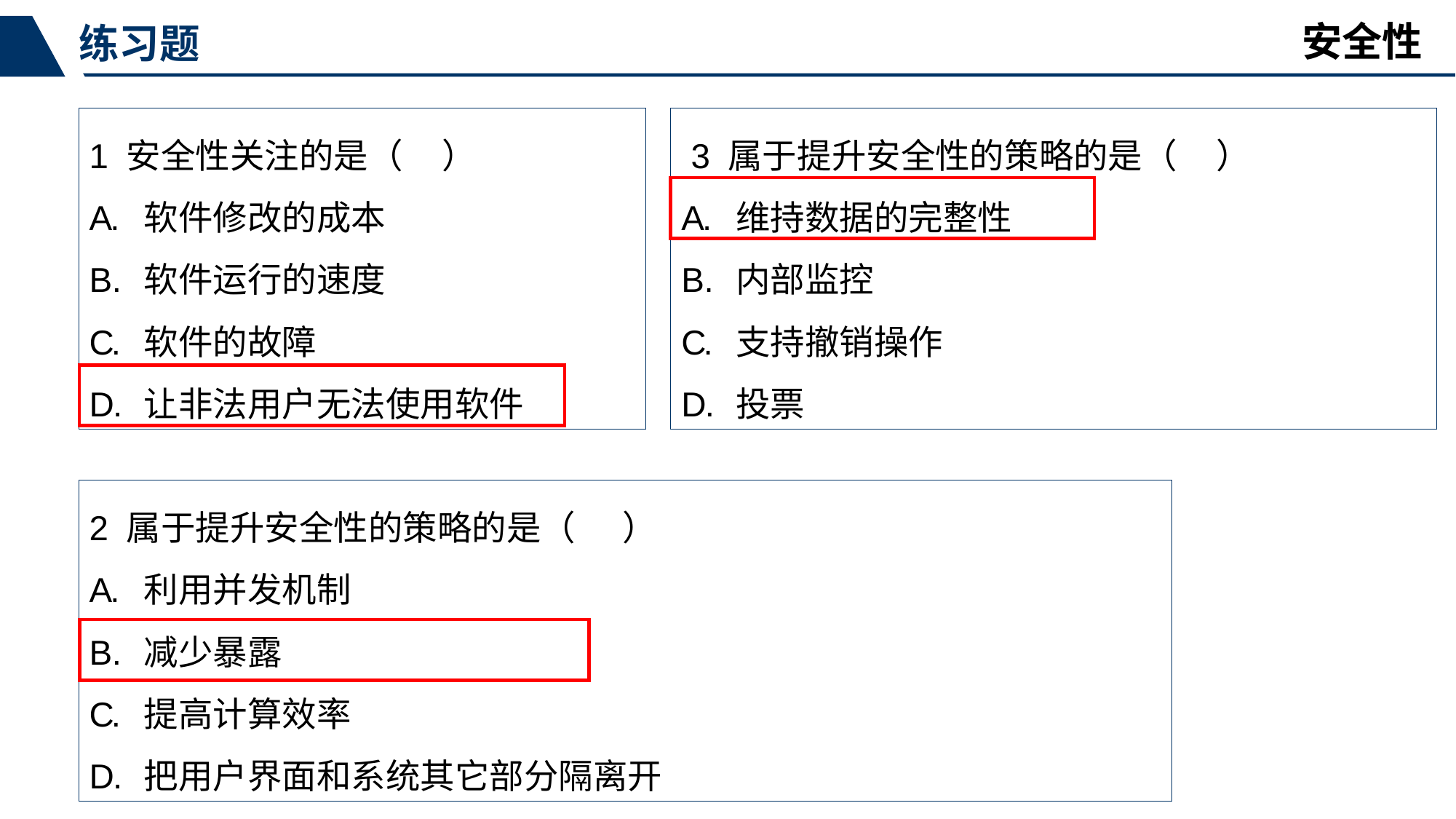

安全性

练习题

1 安全性关注的是（     ）
软件修改的成本
软件运行的速度
软件的故障
让非法用户无法使用软件
 3 属于提升安全性的策略的是（     ）
维持数据的完整性
内部监控
支持撤销操作
投票

2 属于提升安全性的策略的是（      ）
利用并发机制
减少暴露
提高计算效率
把用户界面和系统其它部分隔离开